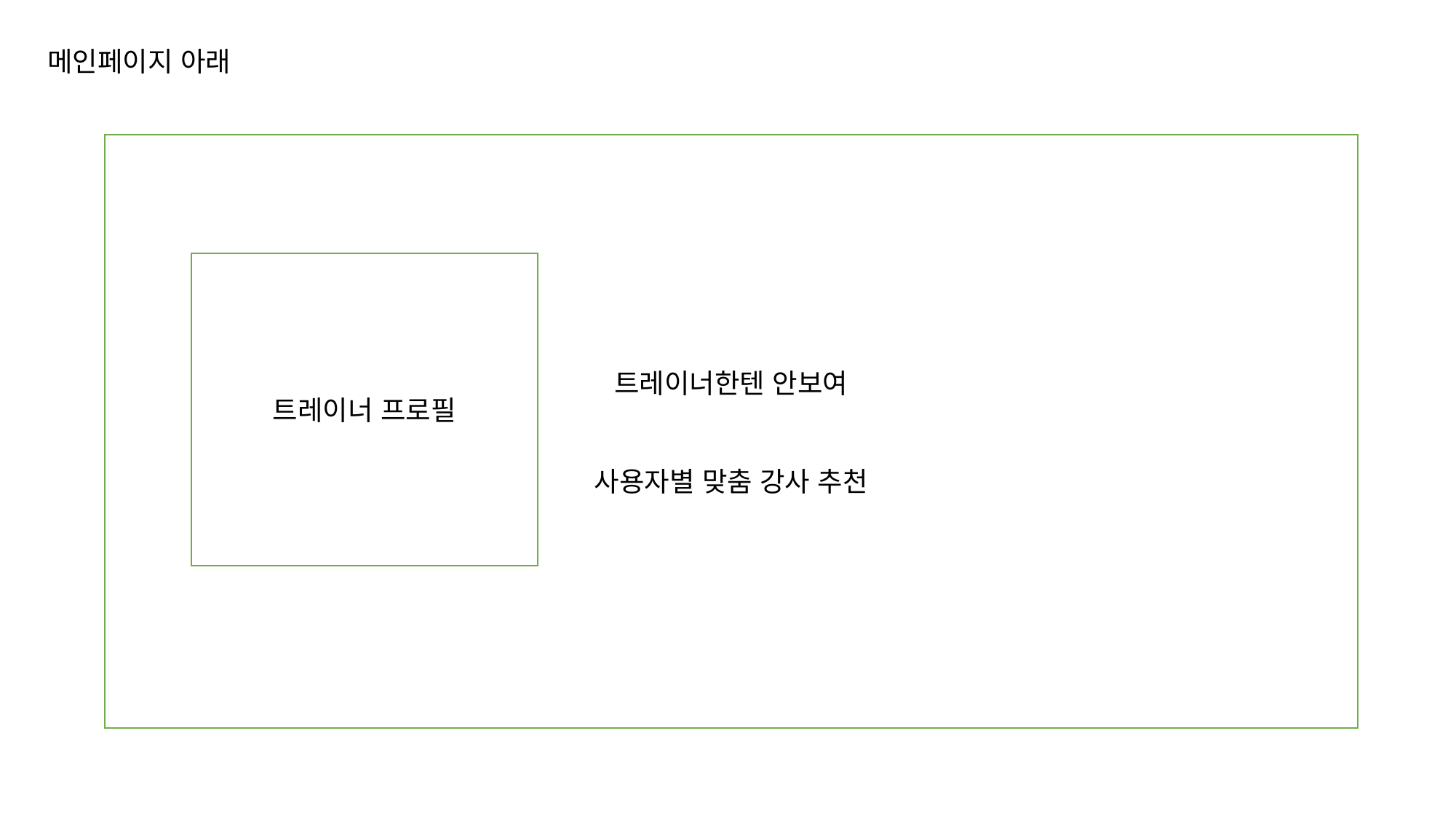

# 메인페이지 아래
트레이너한텐 안보여

사용자별 맞춤 강사 추천
트레이너 프로필